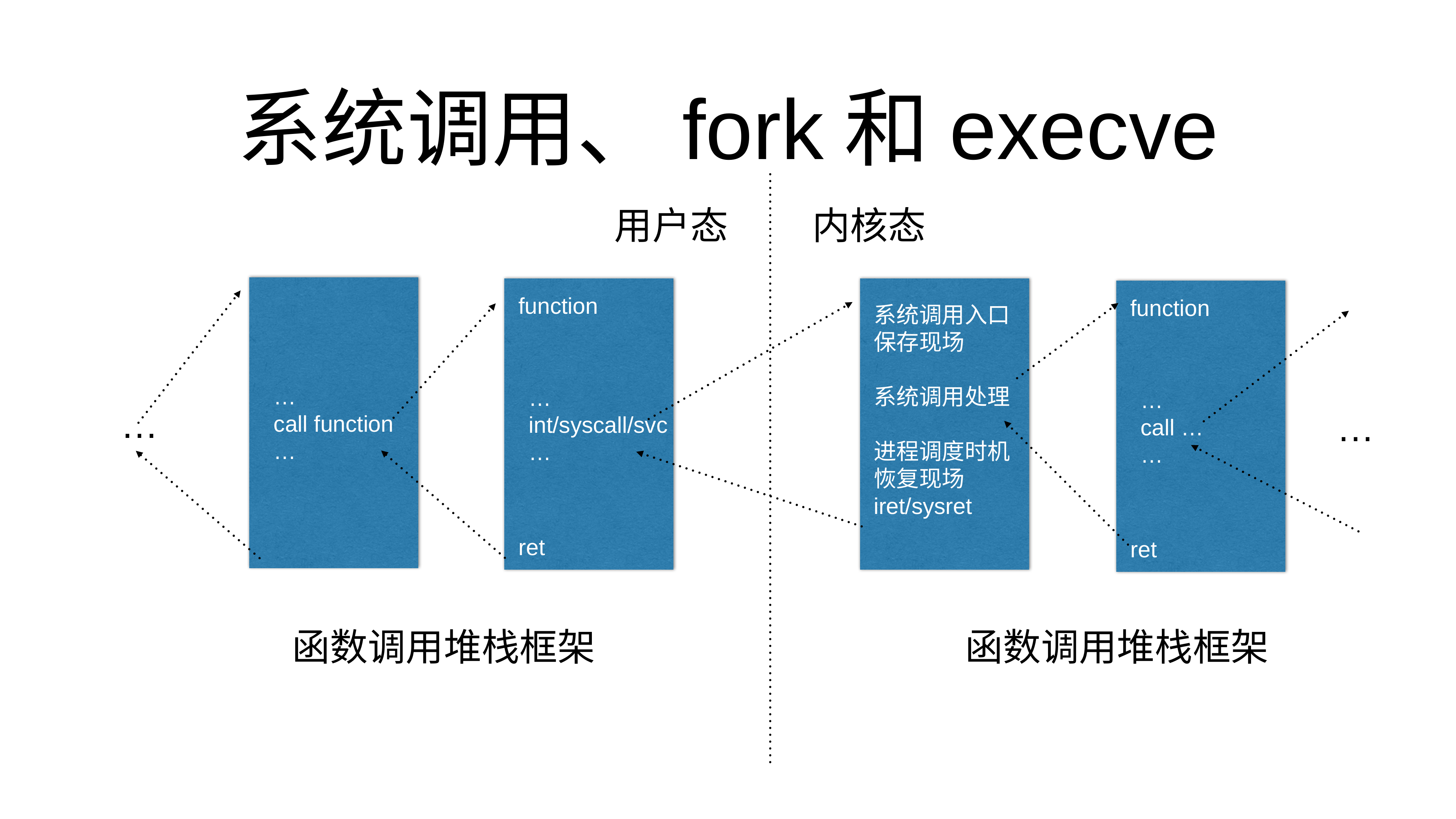

# 系统调用、fork和execve

用户态
内核态

系统调用入口
保存现场

系统调用处理

进程调度时机
恢复现场
iret/sysret
function

function

…
call function
…
…
int/syscall/svc
…
…
call …
…
…
…

ret
ret
函数调用堆栈框架
函数调用堆栈框架